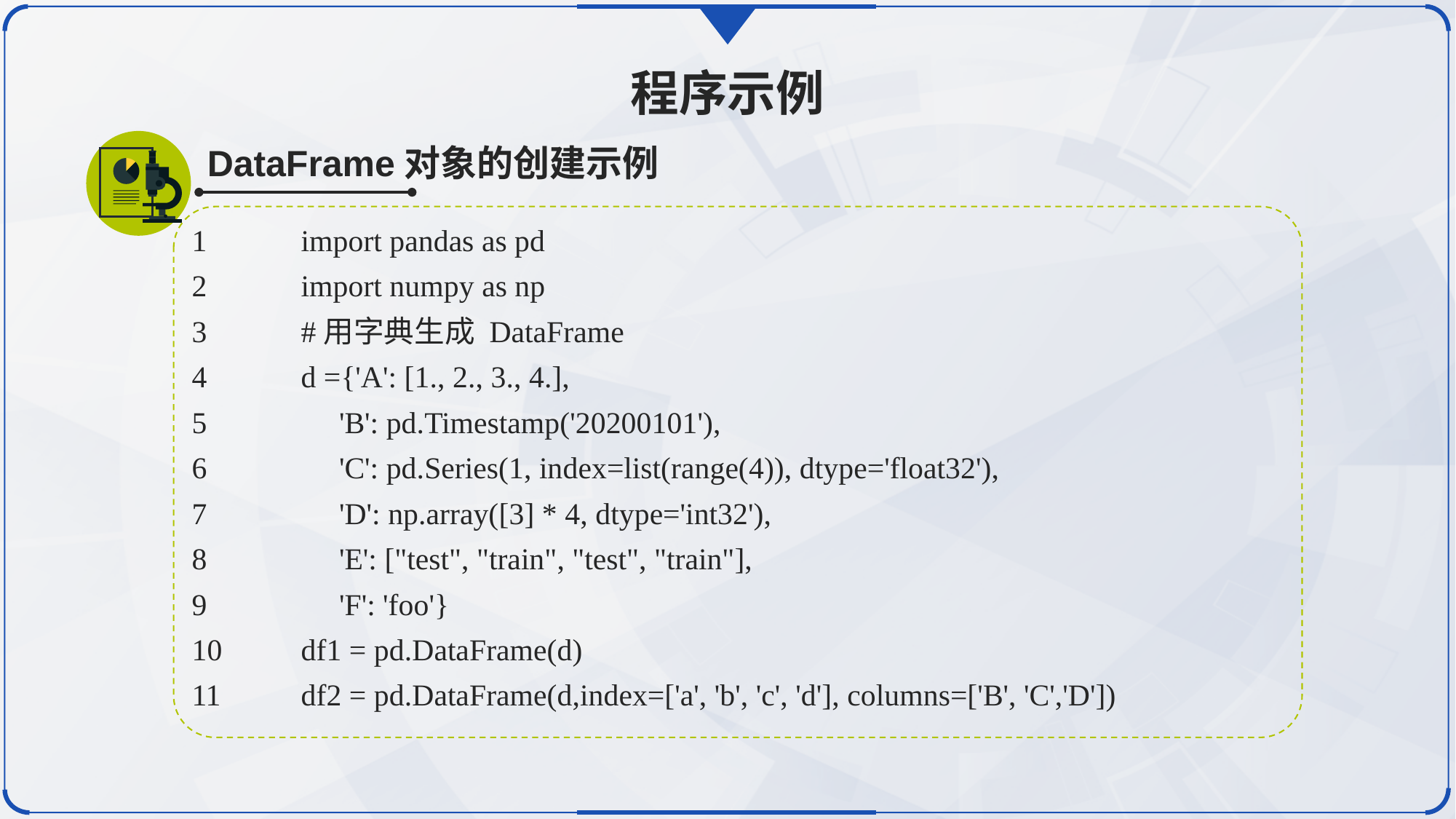

程序示例

DataFrame对象的创建示例

1	import pandas as pd
2	import numpy as np
3	#用字典生成 DataFrame
4	d ={'A': [1., 2., 3., 4.],
5	     'B': pd.Timestamp('20200101'),
6	     'C': pd.Series(1, index=list(range(4)), dtype='float32'),
7	     'D': np.array([3] * 4, dtype='int32'),
8	     'E': ["test", "train", "test", "train"],
9	     'F': 'foo'}
10	df1 = pd.DataFrame(d)
11	df2 = pd.DataFrame(d,index=['a', 'b', 'c', 'd'], columns=['B', 'C','D'])